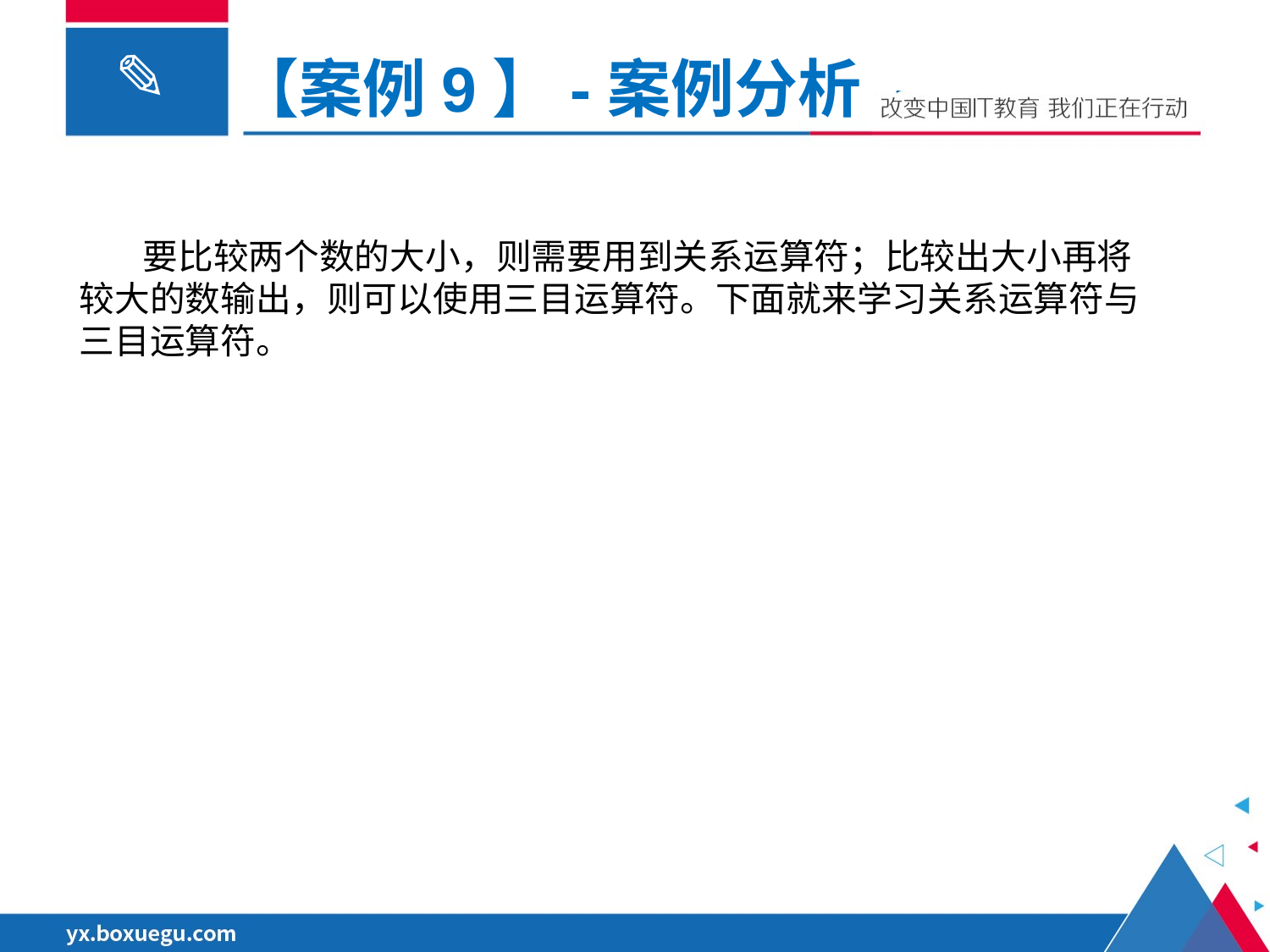

【案例9】-案例分析
       要比较两个数的大小，则需要用到关系运算符；比较出大小再将较大的数输出，则可以使用三目运算符。下面就来学习关系运算符与三目运算符。